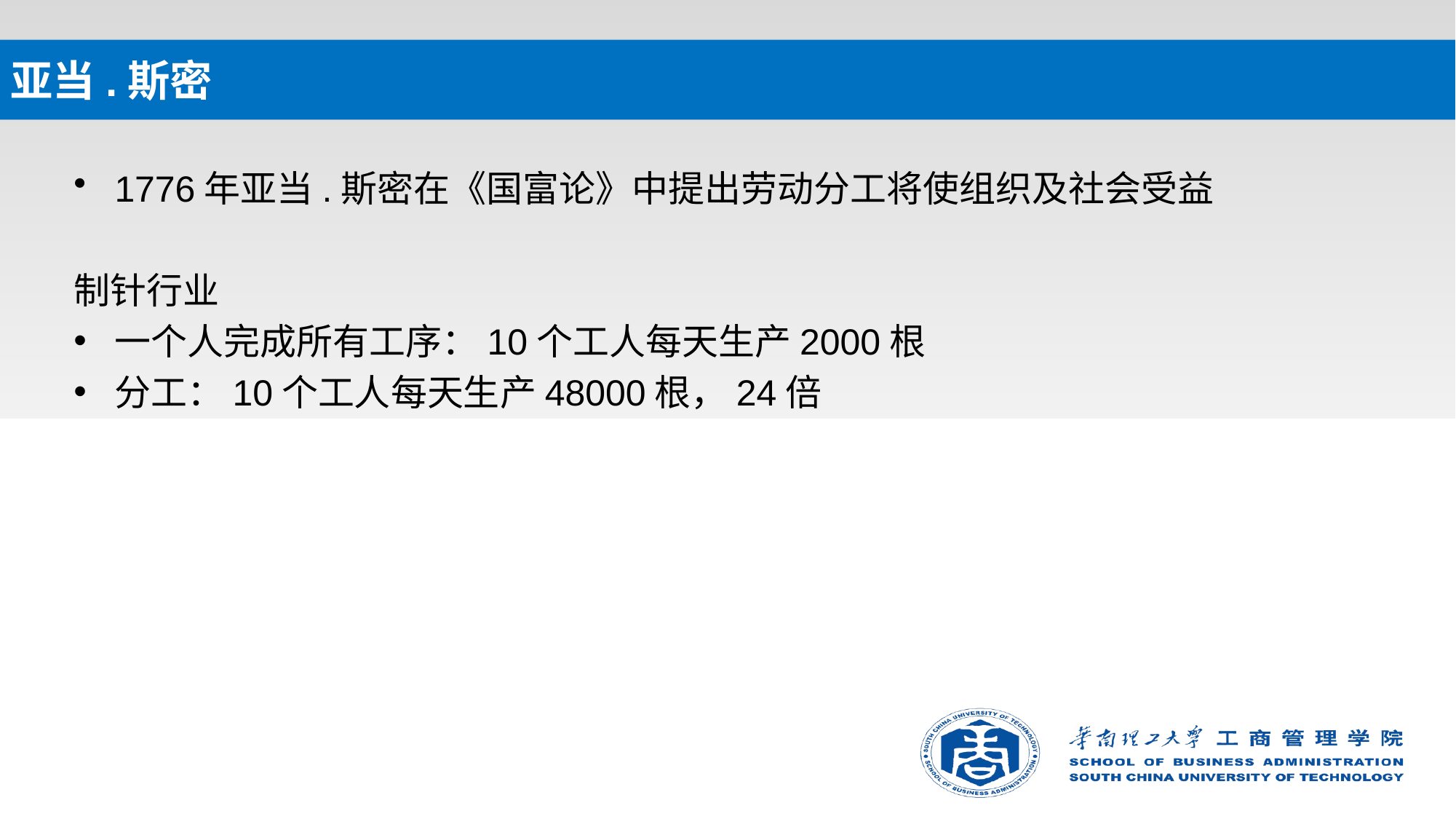

# 亚当.斯密
1776年亚当.斯密在《国富论》中提出劳动分工将使组织及社会受益

制针行业
一个人完成所有工序：10个工人每天生产2000根
分工：10个工人每天生产48000根，24倍